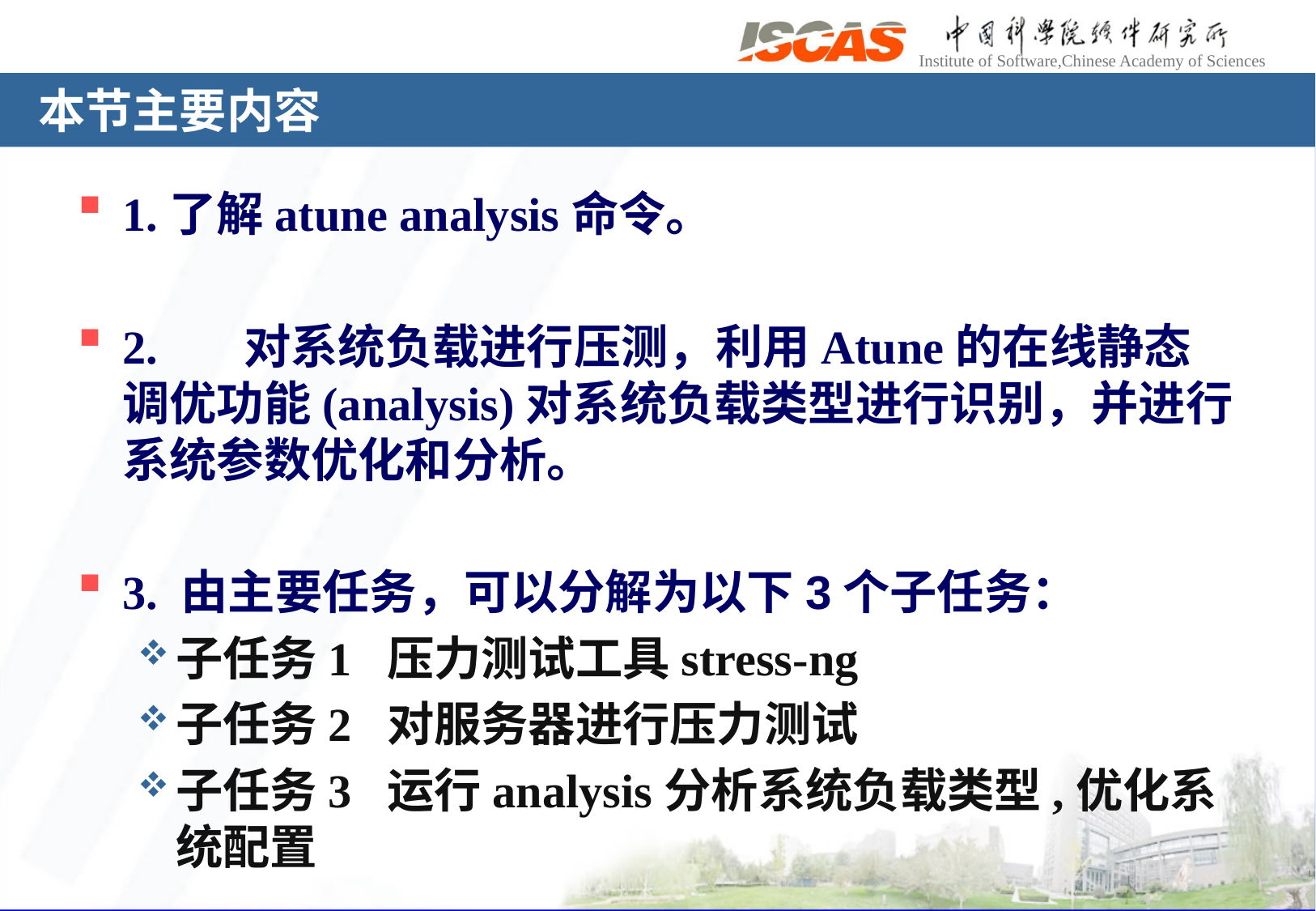

# 本节主要内容
1.了解atune analysis命令。

2.	对系统负载进行压测，利用Atune的在线静态调优功能(analysis)对系统负载类型进行识别，并进行系统参数优化和分析。

3. 由主要任务，可以分解为以下3个子任务：
子任务1  压力测试工具stress-ng
子任务2  对服务器进行压力测试
子任务3  运行analysis分析系统负载类型,优化系统配置